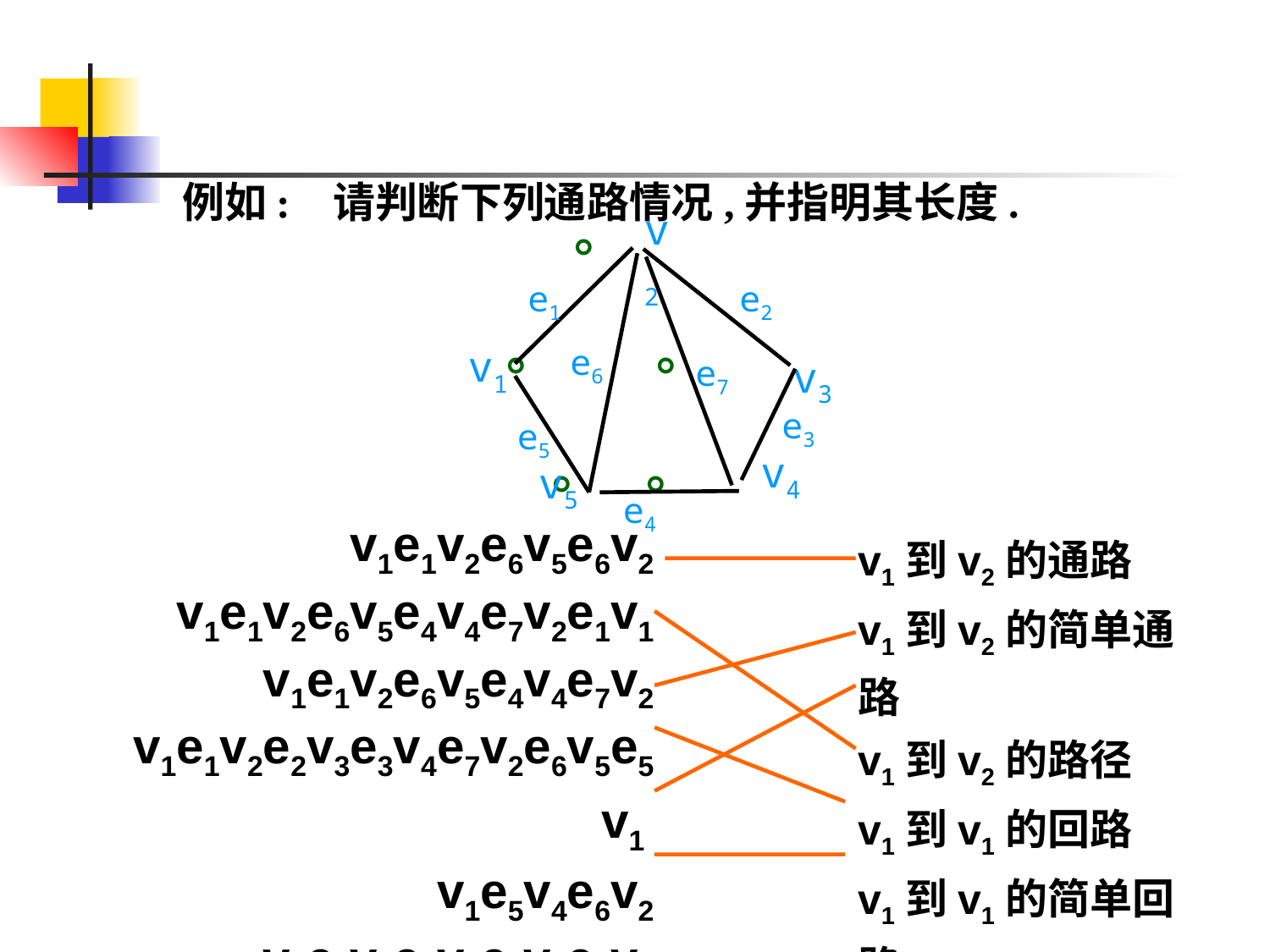

例如:   请判断下列通路情况,并指明其长度.
     。

。         。

   。    。
v2

e1
e2
v1
e6
e7
v3

e3
e5
v4
v5
e4

v1e1v2e6v5e6v2
 v1e1v2e6v5e4v4e7v2e1v1
 v1e1v2e6v5e4v4e7v2 v1e1v2e2v3e3v4e7v2e6v5e5v1
v1e5v4e6v2
v1e1v2e7v4e4v5e5v1
v1到v2的通路
v1到v2的简单通路
v1到v2的路径
v1到v1的回路
v1到v1的简单回路
v1到v1的圈